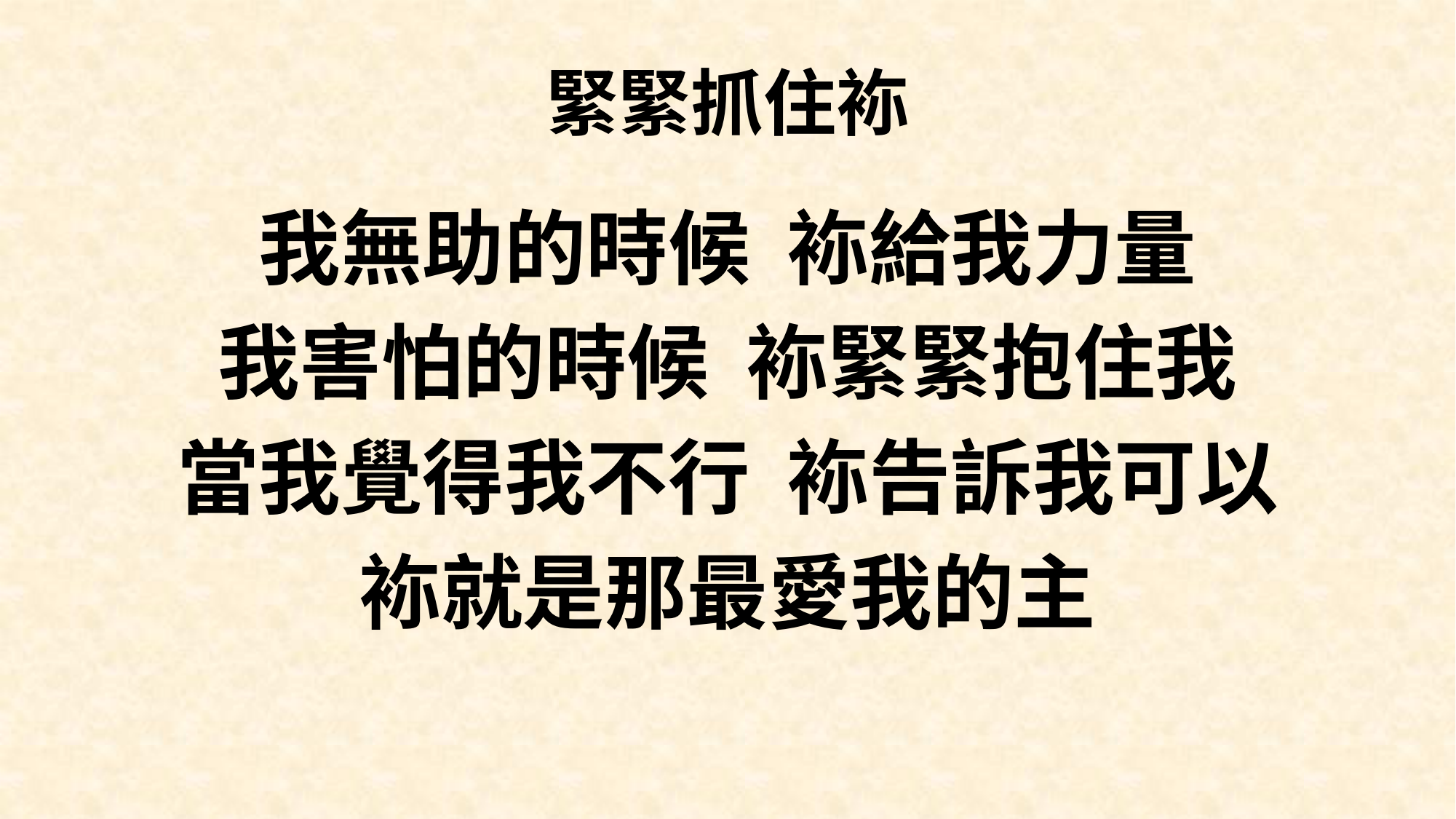

# 緊緊抓住袮
我無助的時候  袮給我力量
我害怕的時候  袮緊緊抱住我
當我覺得我不行  袮告訴我可以
袮就是那最愛我的主